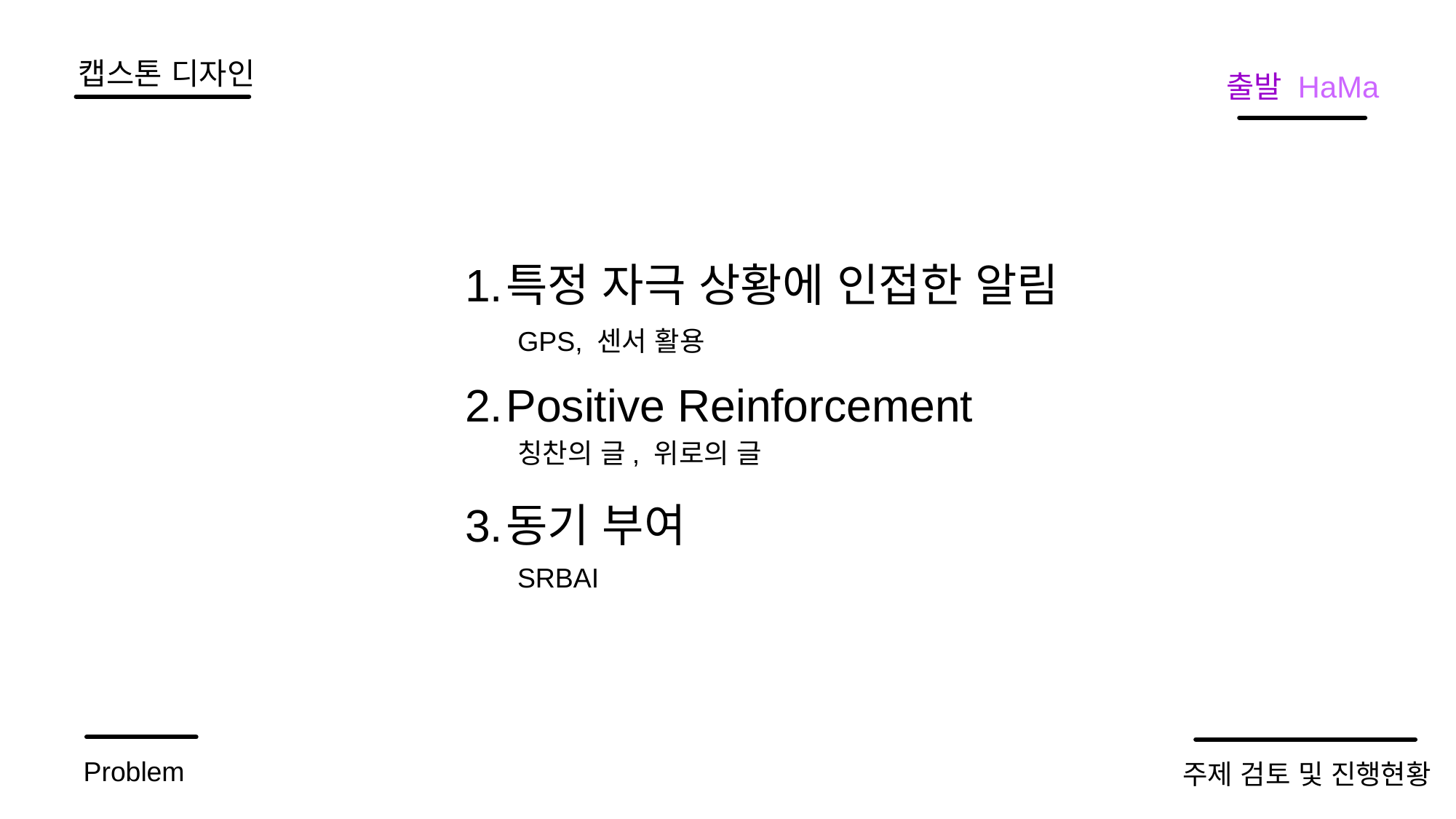

# 캡스톤 디자인
출발 HaMa
특정 자극 상황에 인접한 알림

Positive Reinforcement

동기 부여

GPS, 센서 활용
칭찬의 글, 위로의 글
SRBAI
Problem
주제 검토 및 진행현황